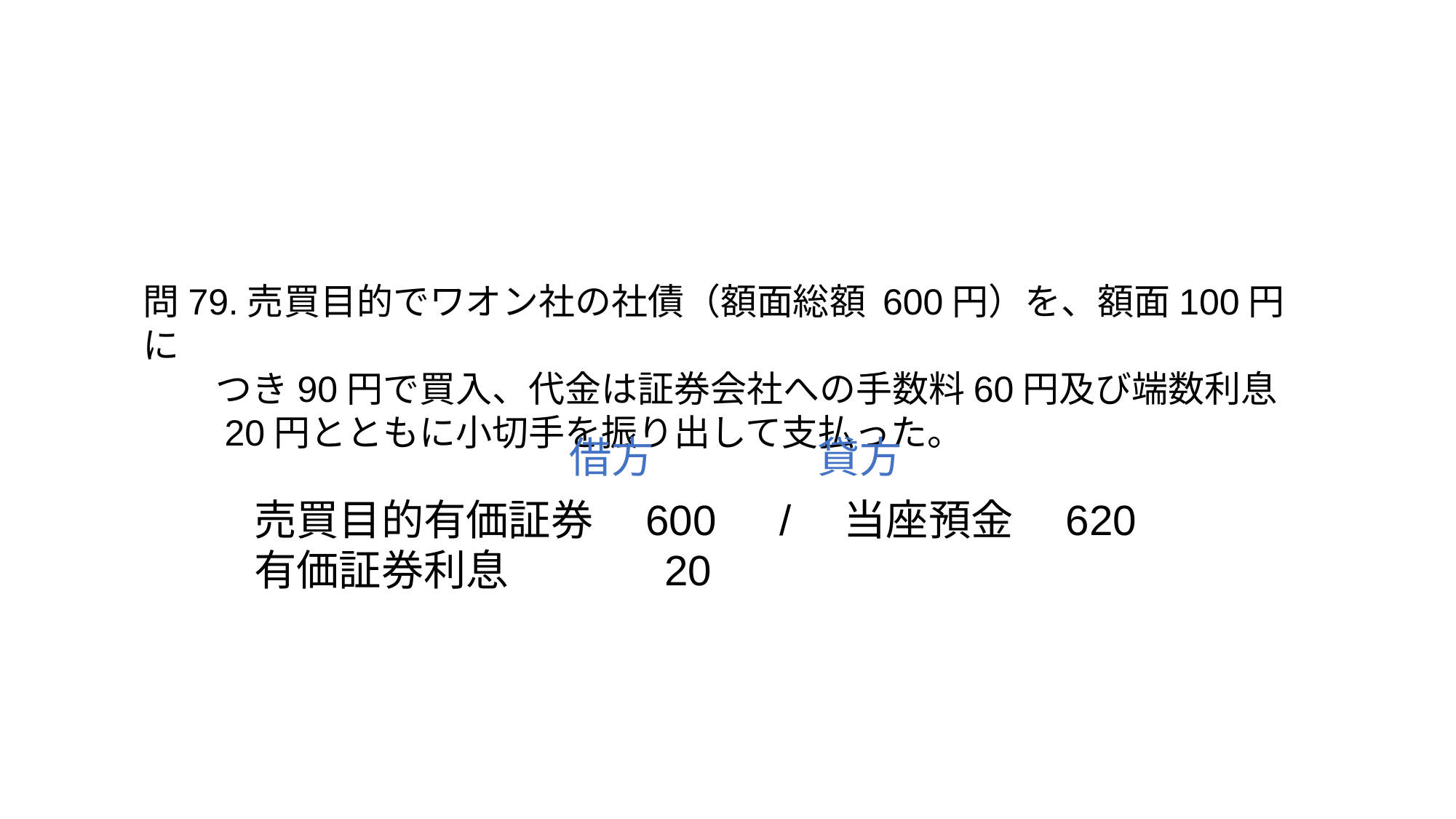

問79.売買目的でワオン社の社債（額面総額 600円）を、額面100円に
　　つき90円で買入、代金は証券会社への手数料60円及び端数利息
　　20円とともに小切手を振り出して支払った。
借方
貸方
売買目的有価証券　600　/　当座預金　620
有価証券利息　　　  20